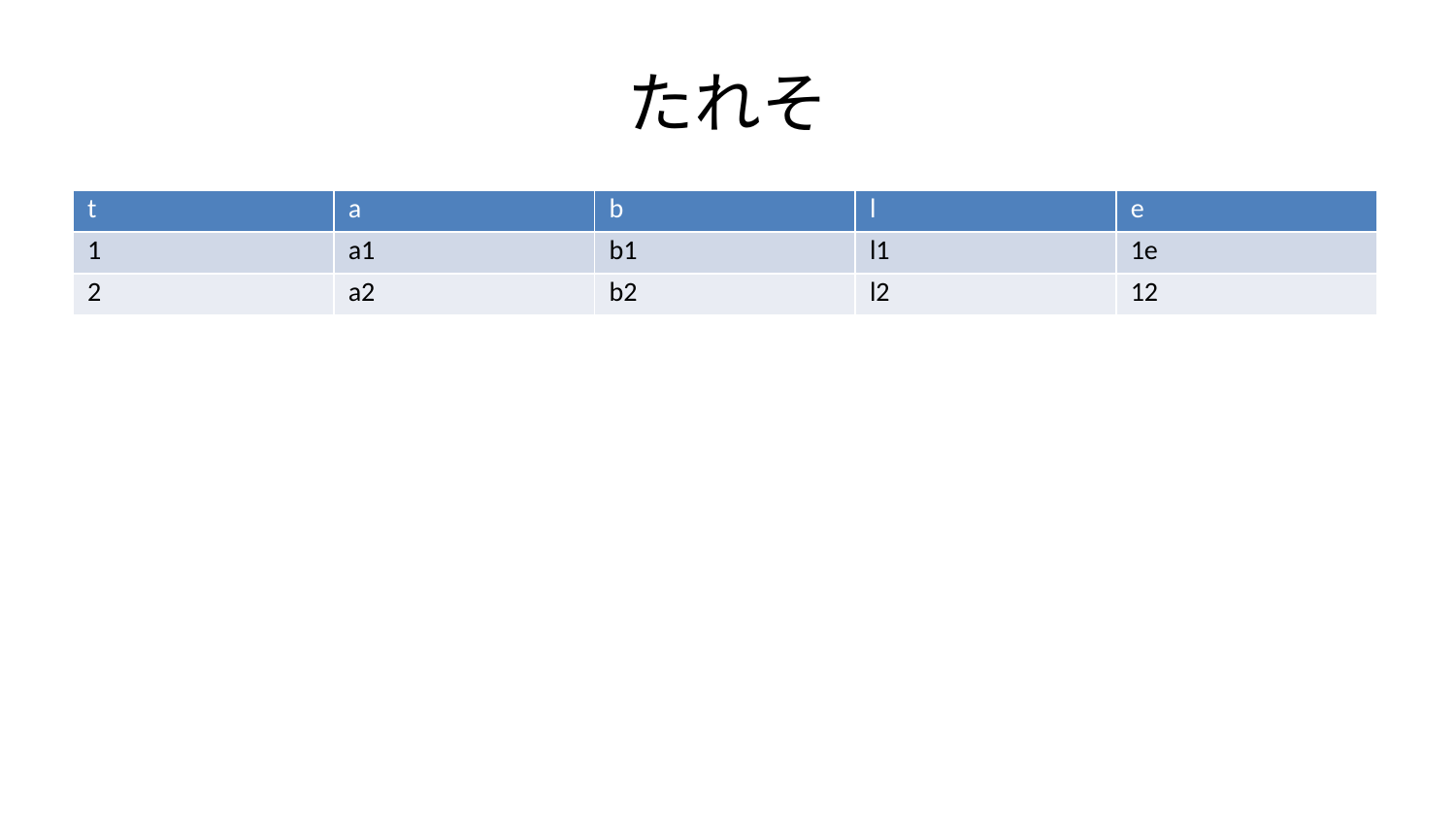

# たれそ
| t | a | b | l | e |
| --- | --- | --- | --- | --- |
| 1 | a1 | b1 | l1 | 1e |
| 2 | a2 | b2 | l2 | 12 |